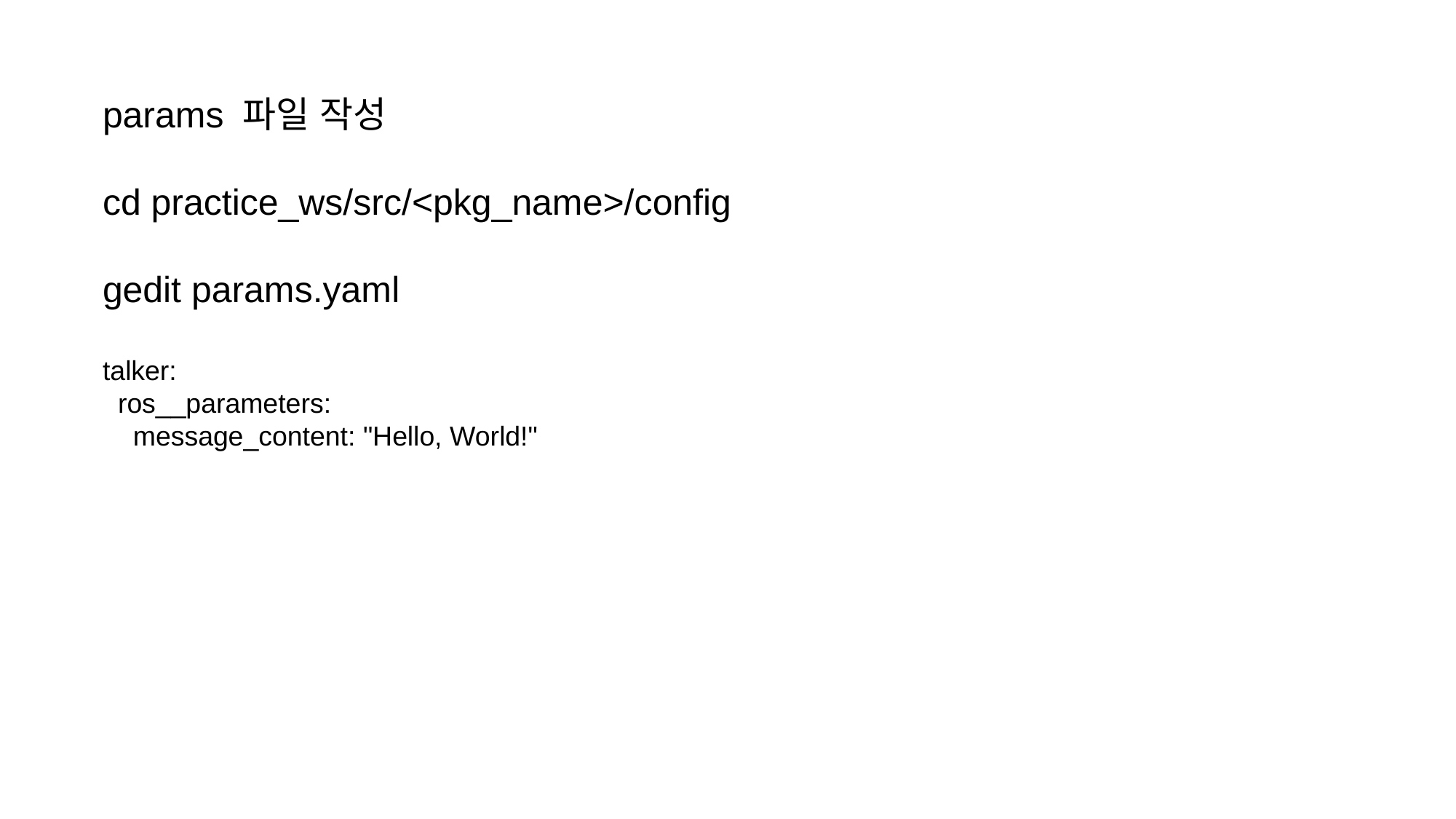

params 파일 작성

cd practice_ws/src/<pkg_name>/config

gedit params.yaml

talker:
  ros__parameters:
    message_content: "Hello, World!"